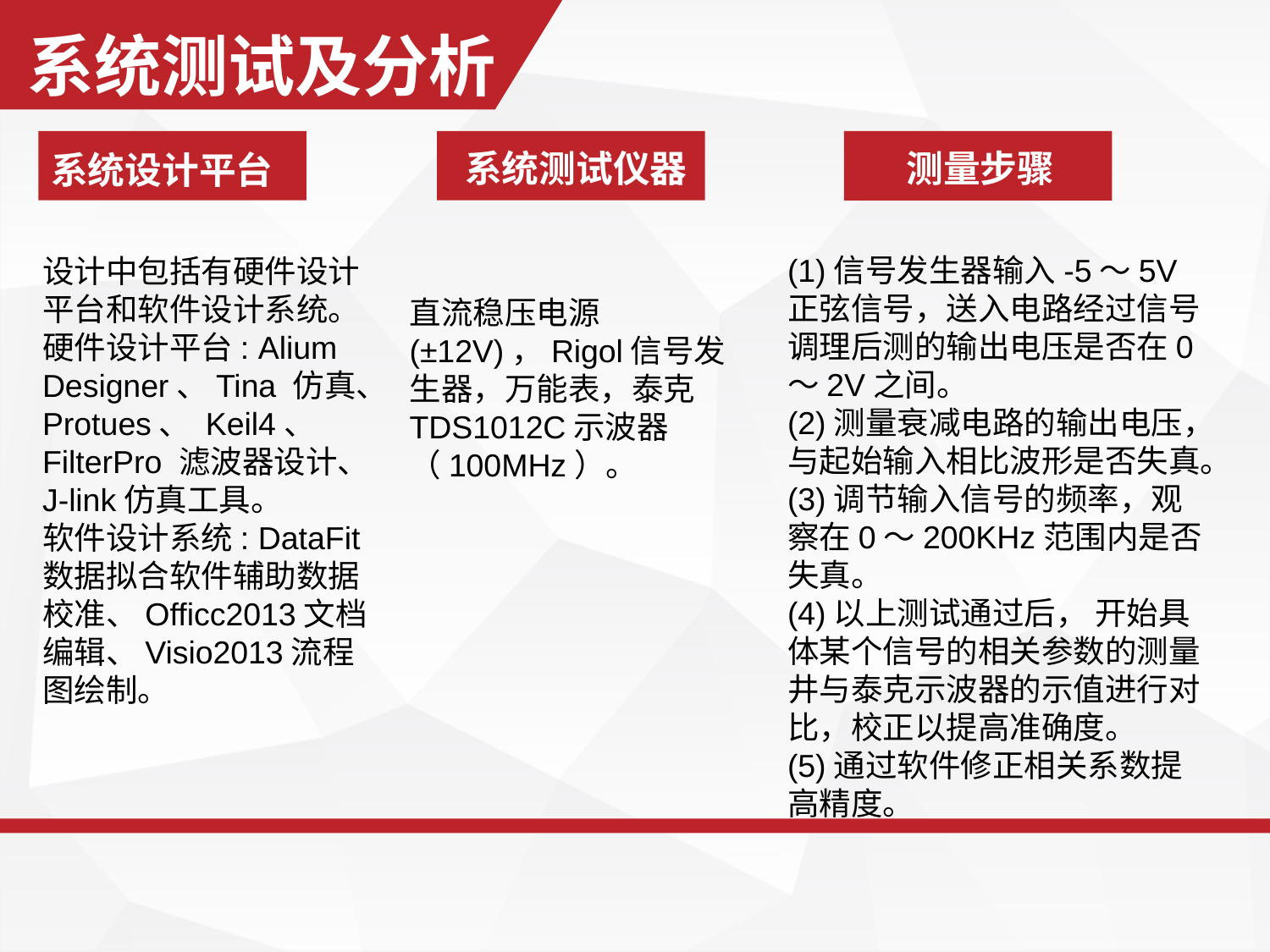

# 系统测试及分析

系统设计平台

系统测试仪器

测量步骤
(1)信号发生器输入-5～5V正弦信号，送入电路经过信号调理后测的输出电压是否在0～2V之间。
(2)测量衰减电路的输出电压，与起始输入相比波形是否失真。
(3)调节输入信号的频率，观察在0～200KHz范围内是否失真。
(4)以上测试通过后， 开始具体某个信号的相关参数的测量井与泰克示波器的示值进行对比，校正以提高准确度。
(5)通过软件修正相关系数提高精度。
设计中包括有硬件设计平台和软件设计系统。
硬件设计平台: Alium Designer、Tina 仿真、Protues、 Keil4、 FilterPro 滤波器设计、J-link仿真工具。
软件设计系统: DataFit数据拟合软件辅助数据校准、Officc2013文档编辑、Visio2013流程图绘制。
直流稳压电源(±12V)，Rigol信号发生器，万能表，泰克TDS1012C示波器（100MHz）。